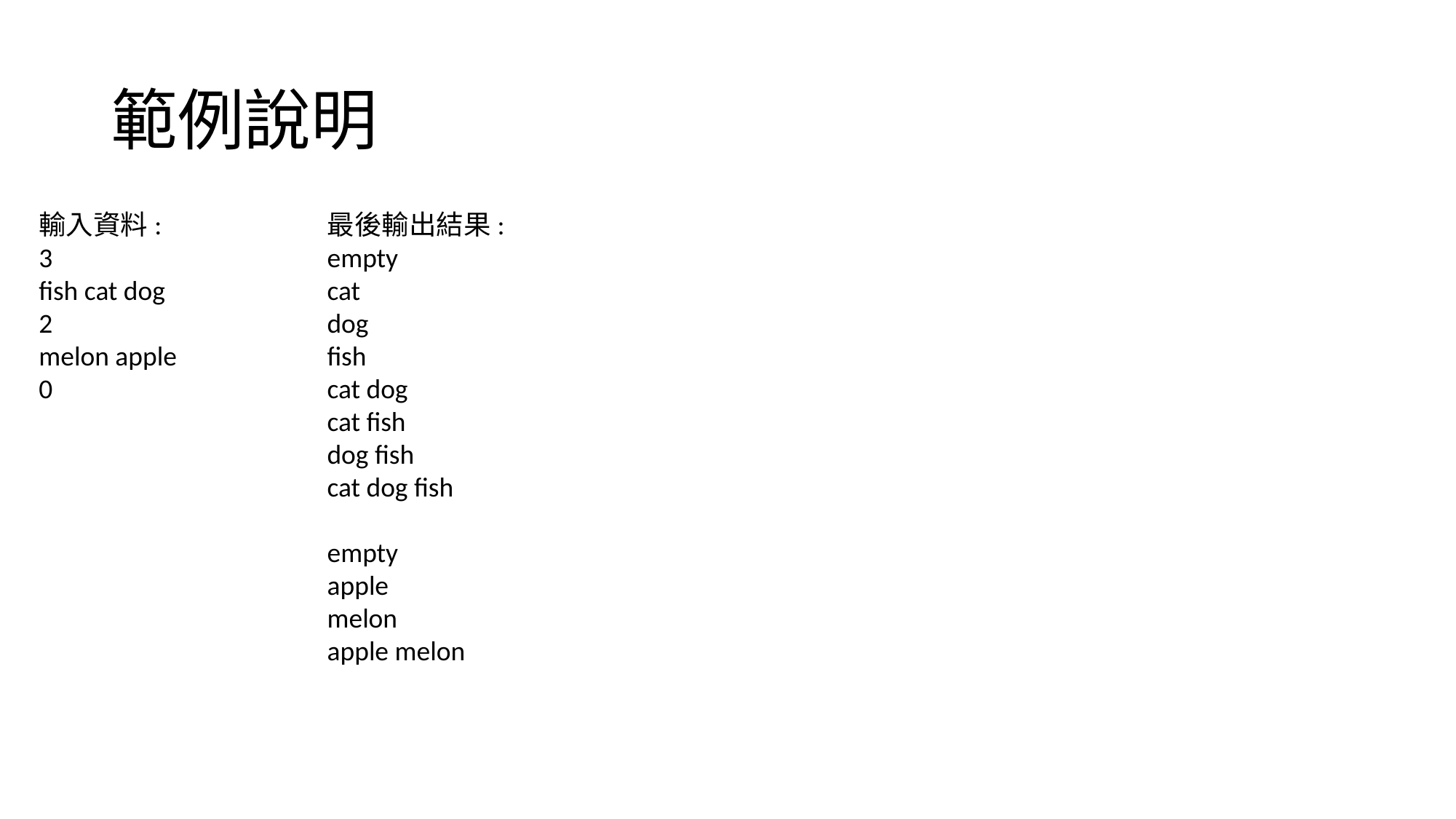

# 範例說明
輸入資料:
3
fish cat dog
2
melon apple
0

最後輸出結果:
empty
cat
dog
fish
cat dog
cat fish
dog fish
cat dog fish

empty
apple
melon
apple melon